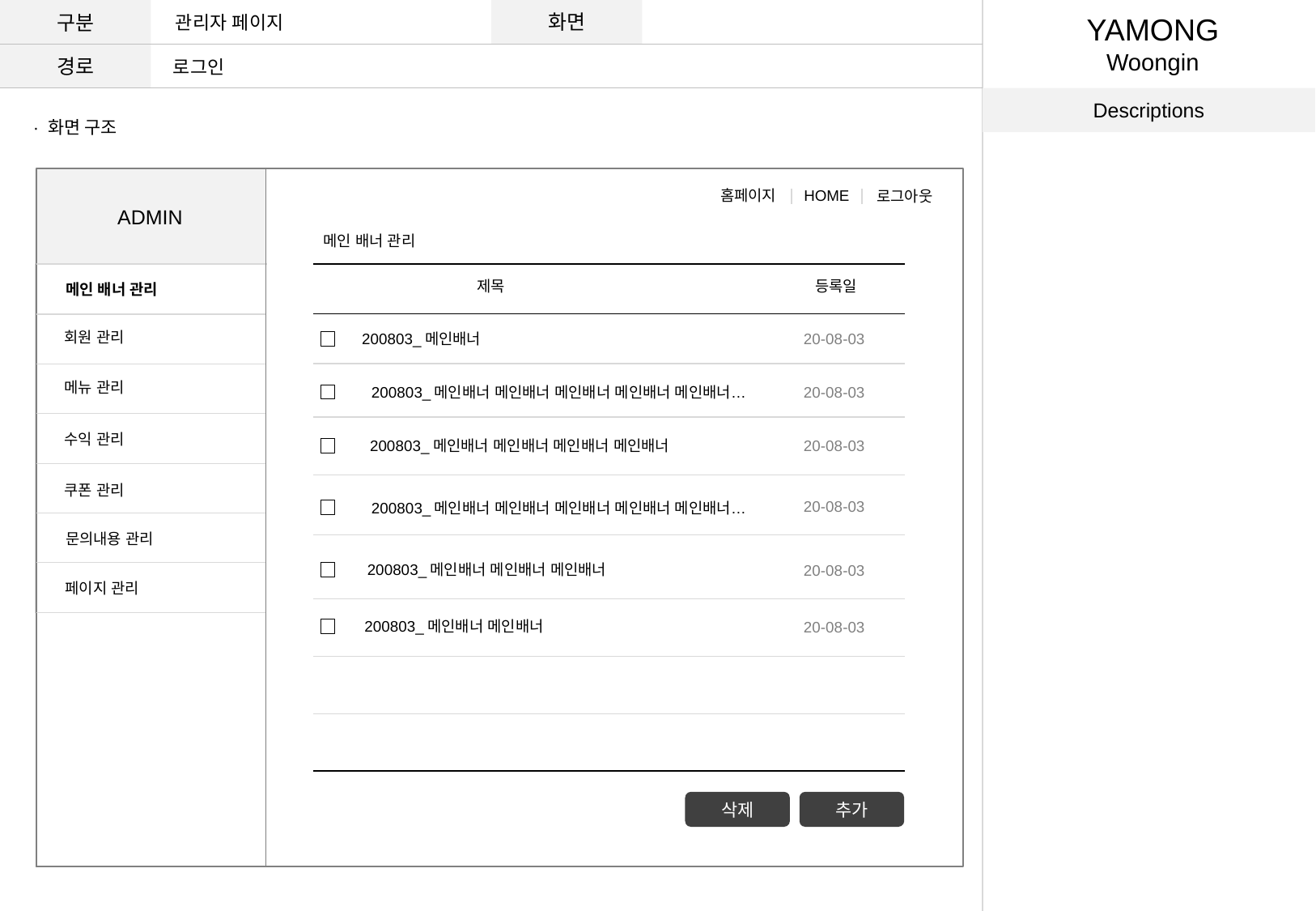

구분
화면
관리자 페이지
YAMONG
Woongin
경로
로그인
Descriptions
· 화면 구조

홈페이지
HOME
로그아웃
ADMIN
메인 배너 관리

제목
등록일
메인 배너 관리

회원 관리
200803_메인배너
20-08-03

메뉴 관리
200803_메인배너 메인배너 메인배너 메인배너 메인배너…
20-08-03

수익 관리
20-08-03
200803_메인배너 메인배너 메인배너 메인배너

쿠폰 관리
20-08-03
200803_메인배너 메인배너 메인배너 메인배너 메인배너…

문의내용 관리
200803_메인배너 메인배너 메인배너
20-08-03

페이지 관리
200803_메인배너 메인배너
20-08-03

삭제
추가